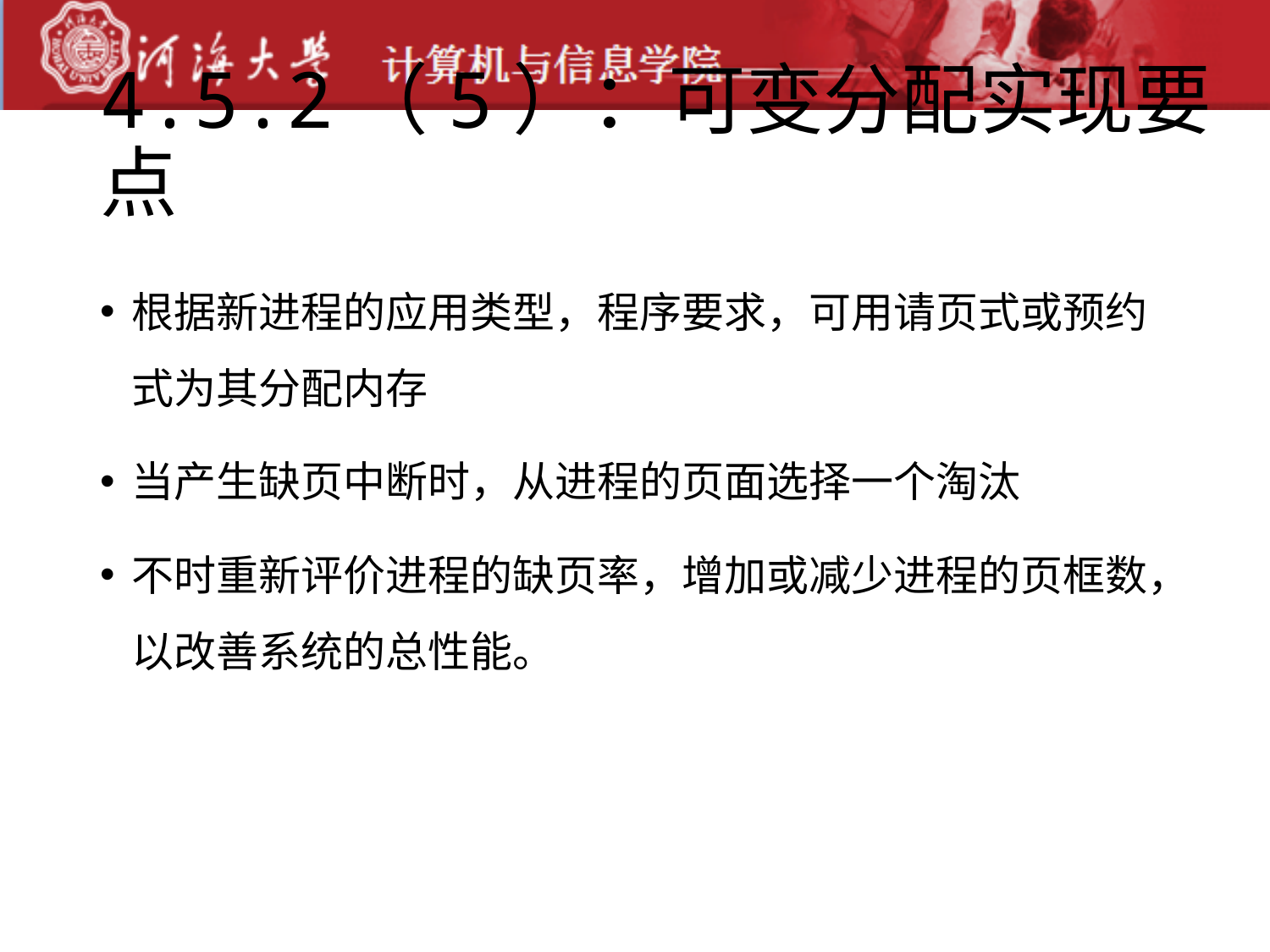

# 4.5.2（5）：可变分配实现要点
根据新进程的应用类型，程序要求，可用请页式或预约式为其分配内存
当产生缺页中断时，从进程的页面选择一个淘汰
不时重新评价进程的缺页率，增加或减少进程的页框数，以改善系统的总性能。